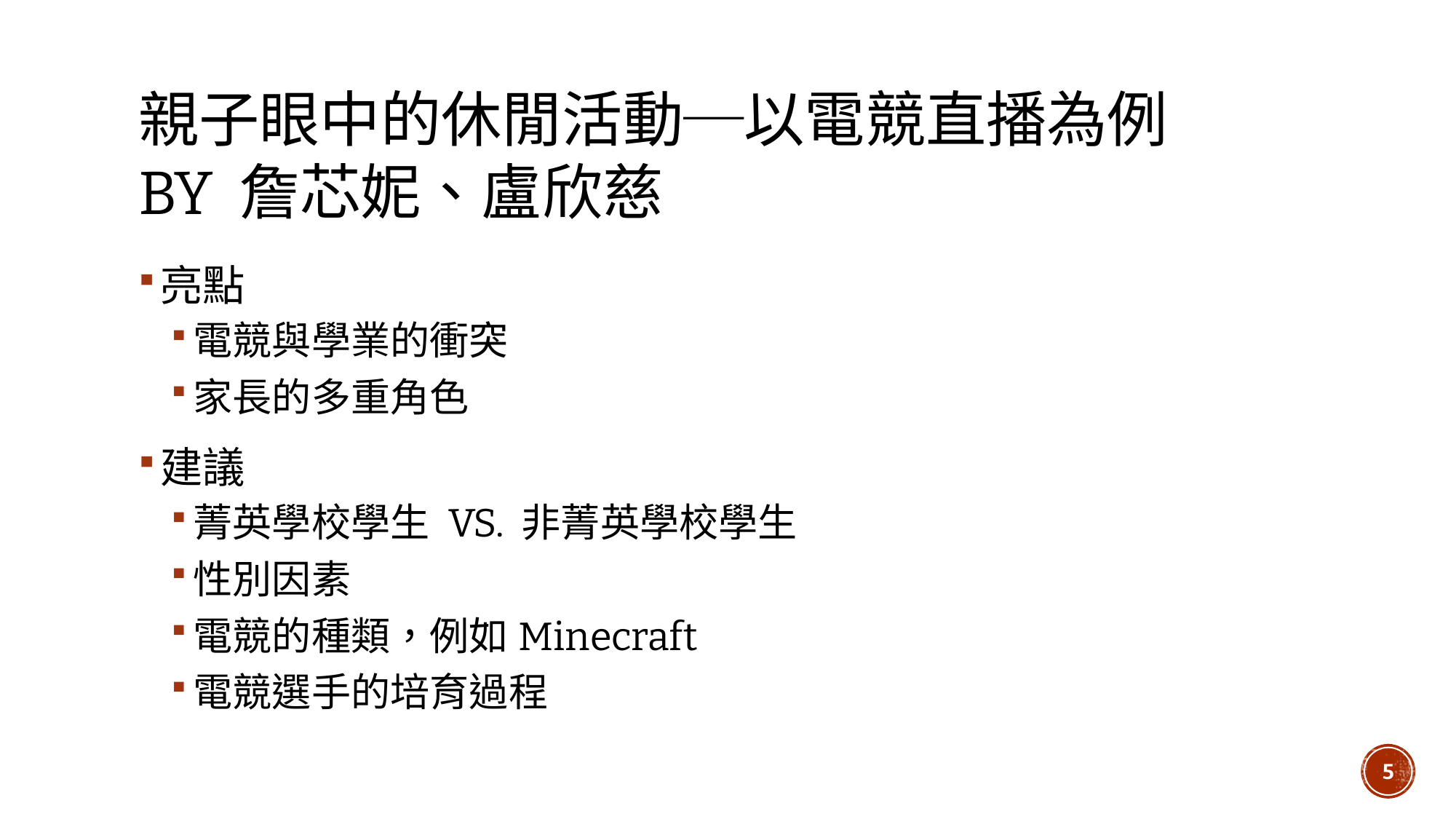

# 親子眼中的休閒活動─以電競直播為例 BY 詹芯妮、盧欣慈
亮點
電競與學業的衝突
家長的多重角色
建議
菁英學校學生 VS. 非菁英學校學生
性別因素
電競的種類，例如Minecraft
電競選手的培育過程

5